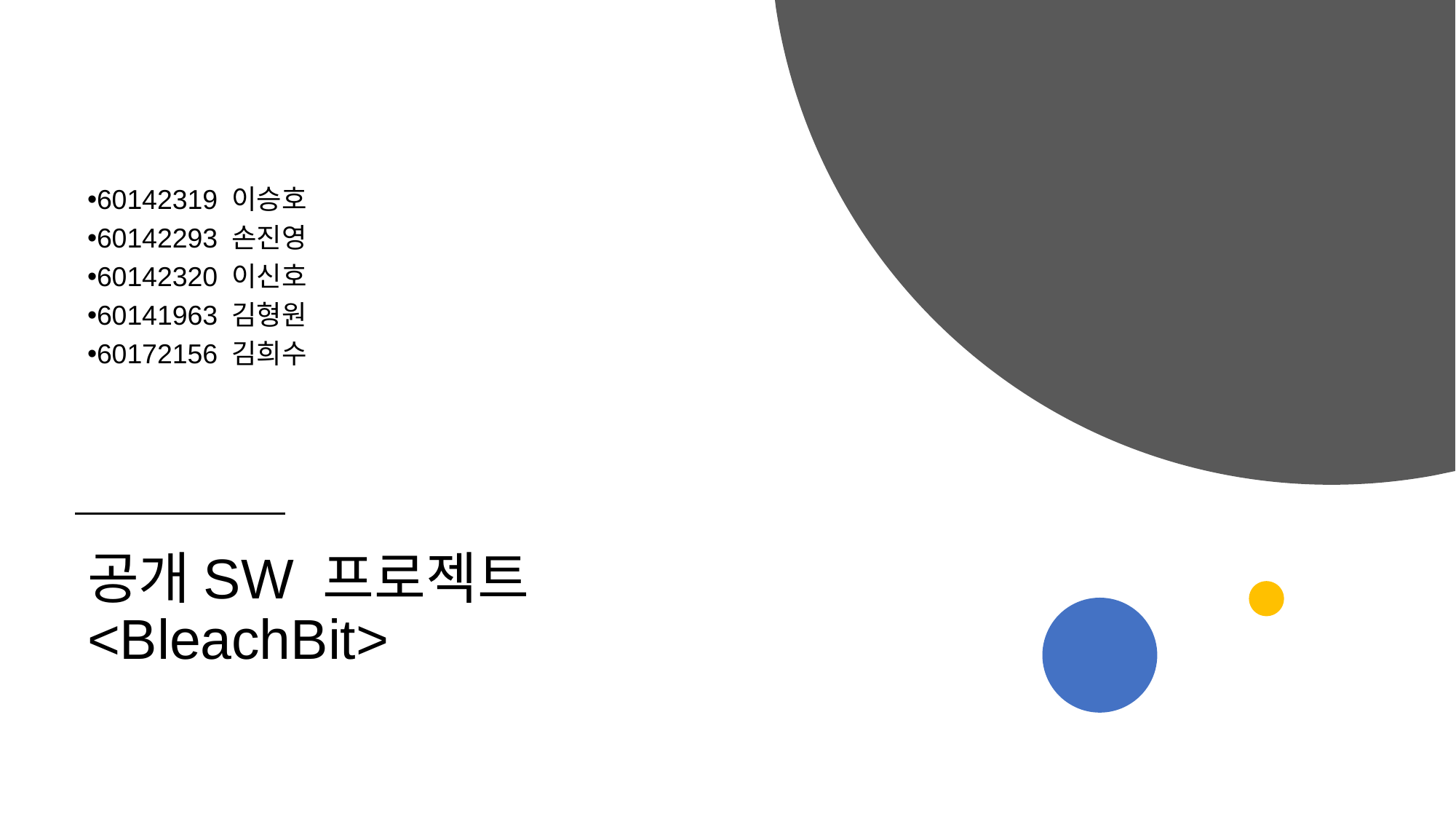

60142319 이승호
60142293 손진영
60142320 이신호
60141963 김형원
60172156 김희수
# 공개SW 프로젝트 <BleachBit>